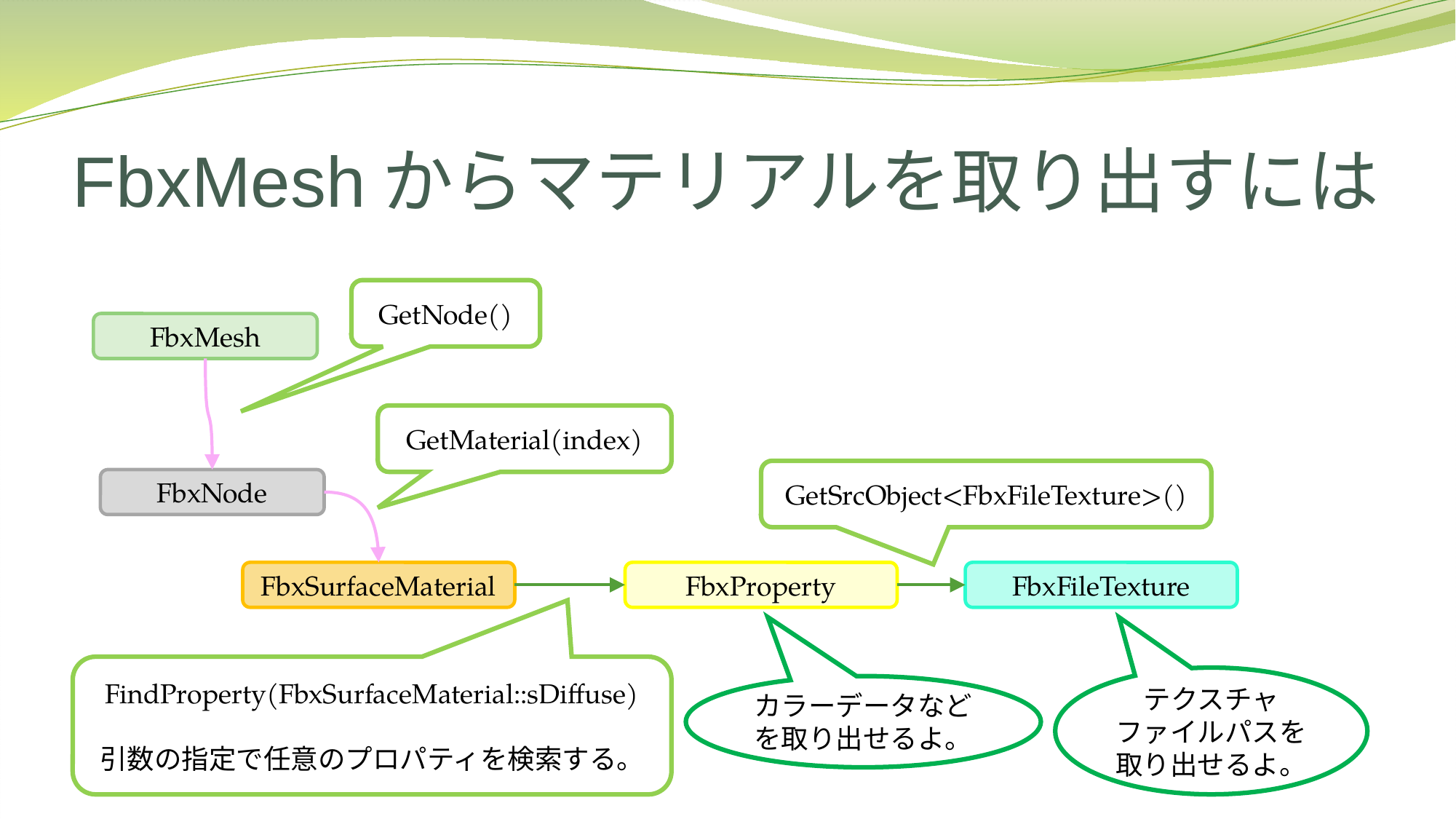

# FbxMeshからマテリアルを取り出すには
GetNode()
FbxMesh
GetMaterial(index)
GetSrcObject<FbxFileTexture>()
FbxNode
FbxSurfaceMaterial
FbxProperty
FbxFileTexture
FindProperty(FbxSurfaceMaterial::sDiffuse)
引数の指定で任意のプロパティを検索する。
テクスチャ
ファイルパスを取り出せるよ。
カラーデータなどを取り出せるよ。